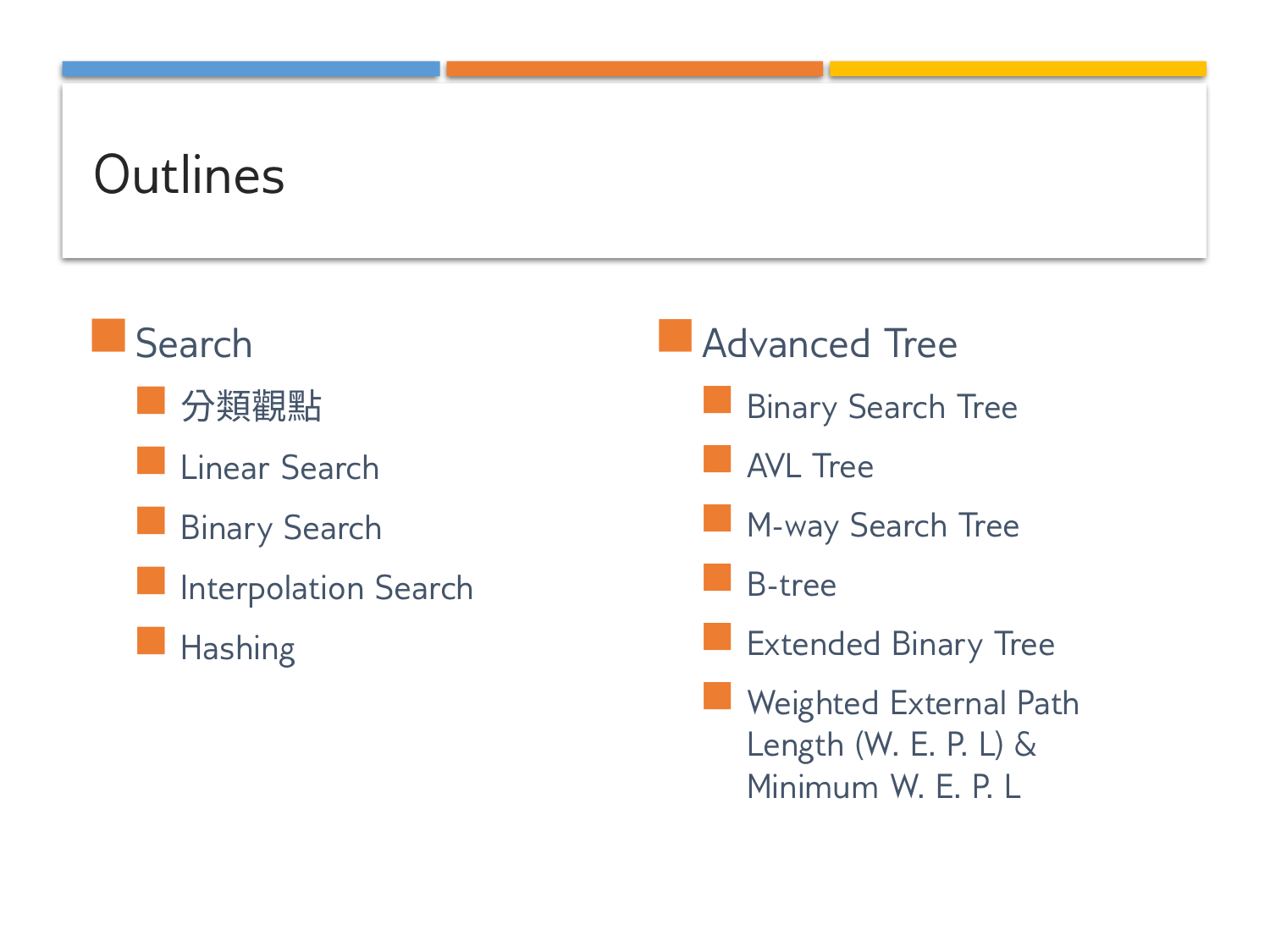

# Outlines
Search
分類觀點
Linear Search
Binary Search
Interpolation Search
Hashing

Advanced Tree
Binary Search Tree
AVL Tree
M-way Search Tree
B-tree
Extended Binary Tree
Weighted External Path Length (W. E. P. L) & Minimum W. E. P. L